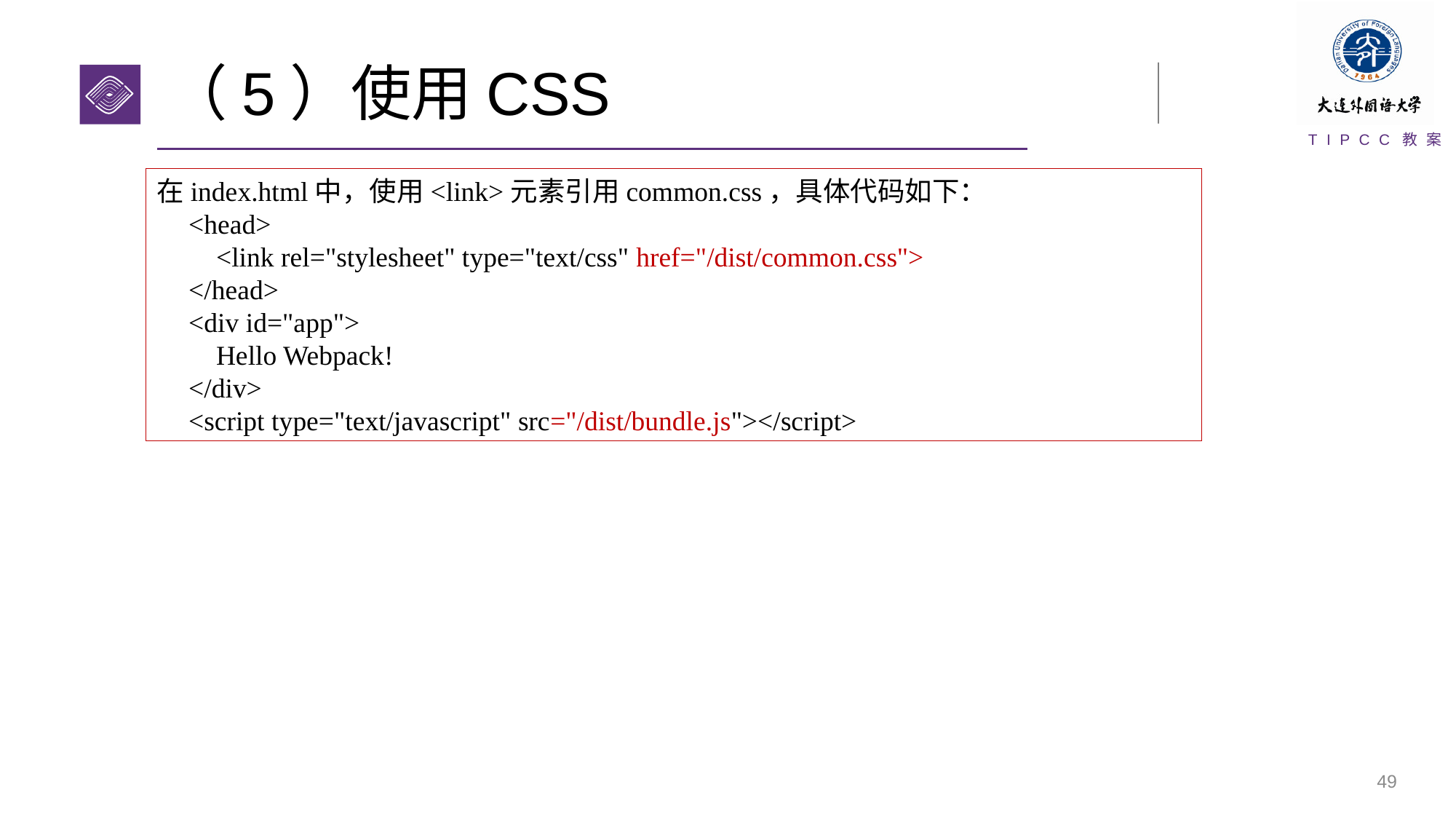

# （5）使用CSS
在index.html中，使用<link>元素引用common.css，具体代码如下：
<head>
    <link rel="stylesheet" type="text/css" href="/dist/common.css">
</head>
<div id="app">
    Hello Webpack!
</div>
<script type="text/javascript" src="/dist/bundle.js"></script>
49